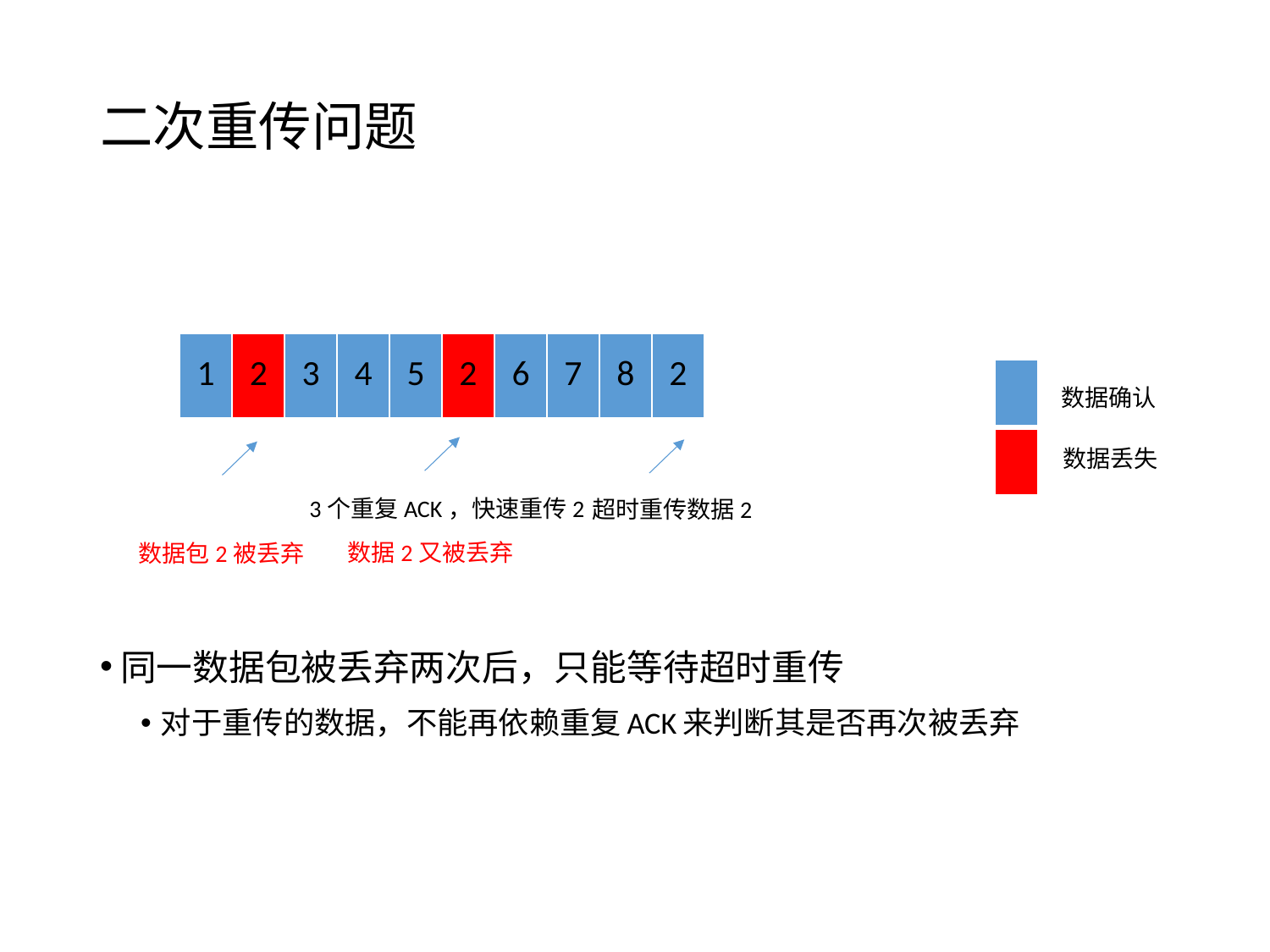

# 二次重传问题
| 1 | 2 | 3 | 4 | 5 | 2 | 6 | 7 | 8 | 2 |
| --- | --- | --- | --- | --- | --- | --- | --- | --- | --- |
|  |
| --- |
|  |
数据确认
数据丢失
3个重复ACK，快速重传2
超时重传数据2
数据2又被丢弃
数据包2被丢弃
同一数据包被丢弃两次后，只能等待超时重传
对于重传的数据，不能再依赖重复ACK来判断其是否再次被丢弃
44